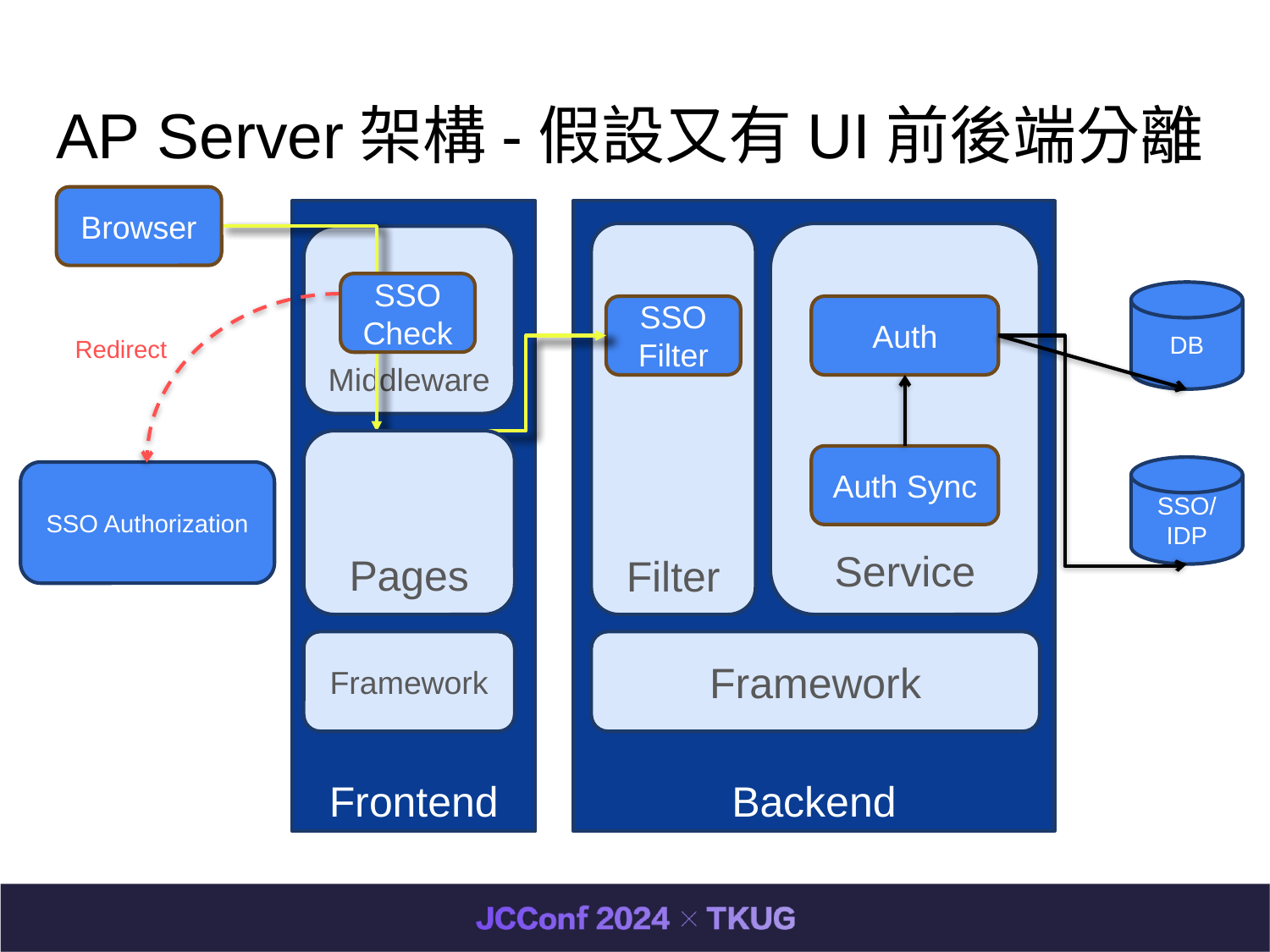

# AP Server架構-假設又有UI前後端分離
Browser
Frontend
Backend
Service
Filter
DB
SSO Filter
Auth
Auth Sync
SSO/IDP
Framework
Middleware
SSO Check

Redirect
Pages
SSO Authorization
Framework